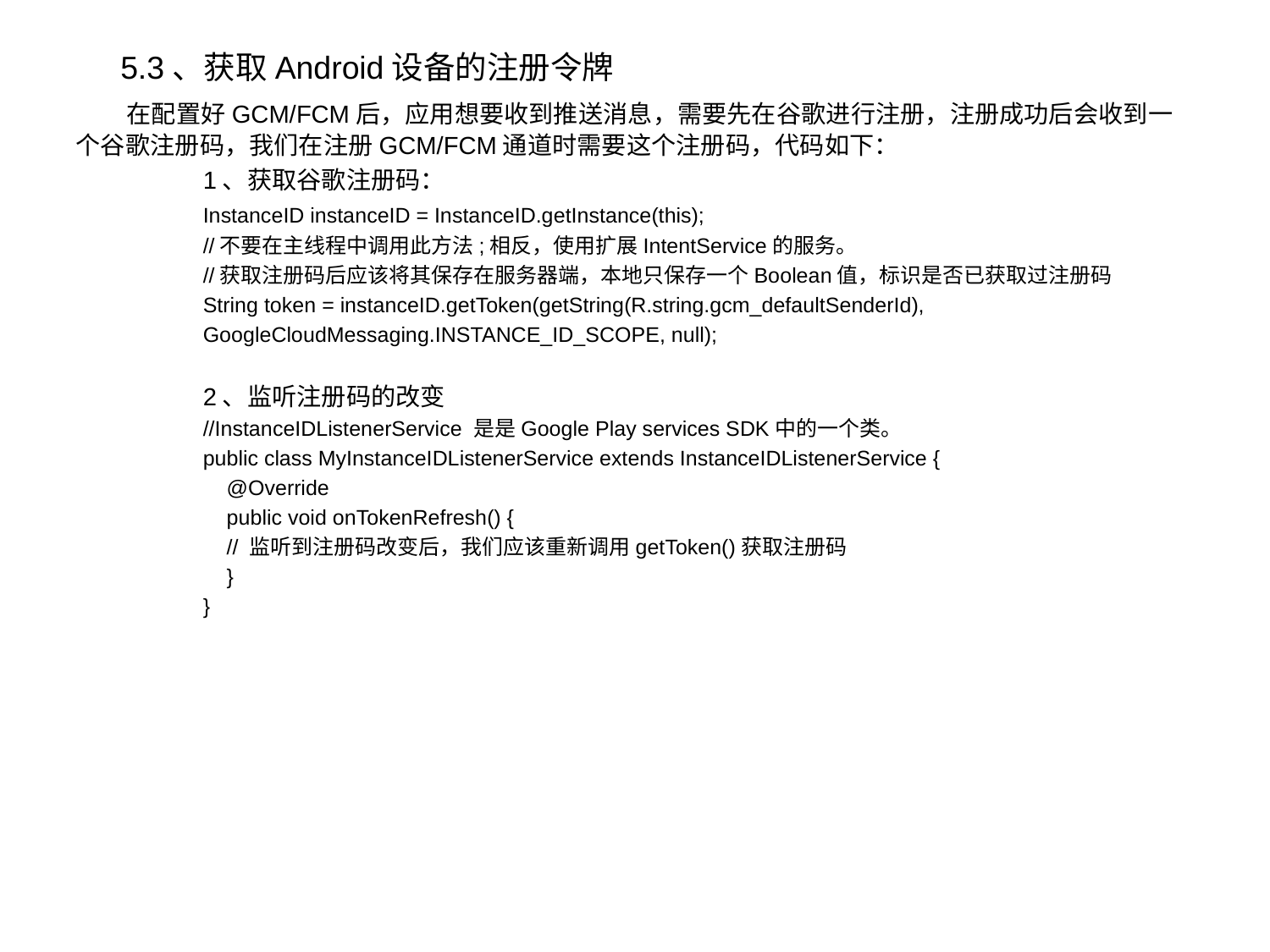

5.3、获取Android设备的注册令牌
      在配置好GCM/FCM后，应用想要收到推送消息，需要先在谷歌进行注册，注册成功后会收到一个谷歌注册码，我们在注册GCM/FCM通道时需要这个注册码，代码如下：
	1、获取谷歌注册码：
	InstanceID instanceID = InstanceID.getInstance(this);
	//不要在主线程中调用此方法;相反，使用扩展IntentService的服务。
	//获取注册码后应该将其保存在服务器端，本地只保存一个Boolean值，标识是否已获取过注册码
	String token = instanceID.getToken(getString(R.string.gcm_defaultSenderId),
        	GoogleCloudMessaging.INSTANCE_ID_SCOPE, null);

	2、监听注册码的改变
	//InstanceIDListenerService 是是Google Play services SDK中的一个类。
	public class MyInstanceIDListenerService extends InstanceIDListenerService {
       	    @Override
    	    public void onTokenRefresh() {
        	    // 监听到注册码改变后，我们应该重新调用getToken()获取注册码
    	    }
	}